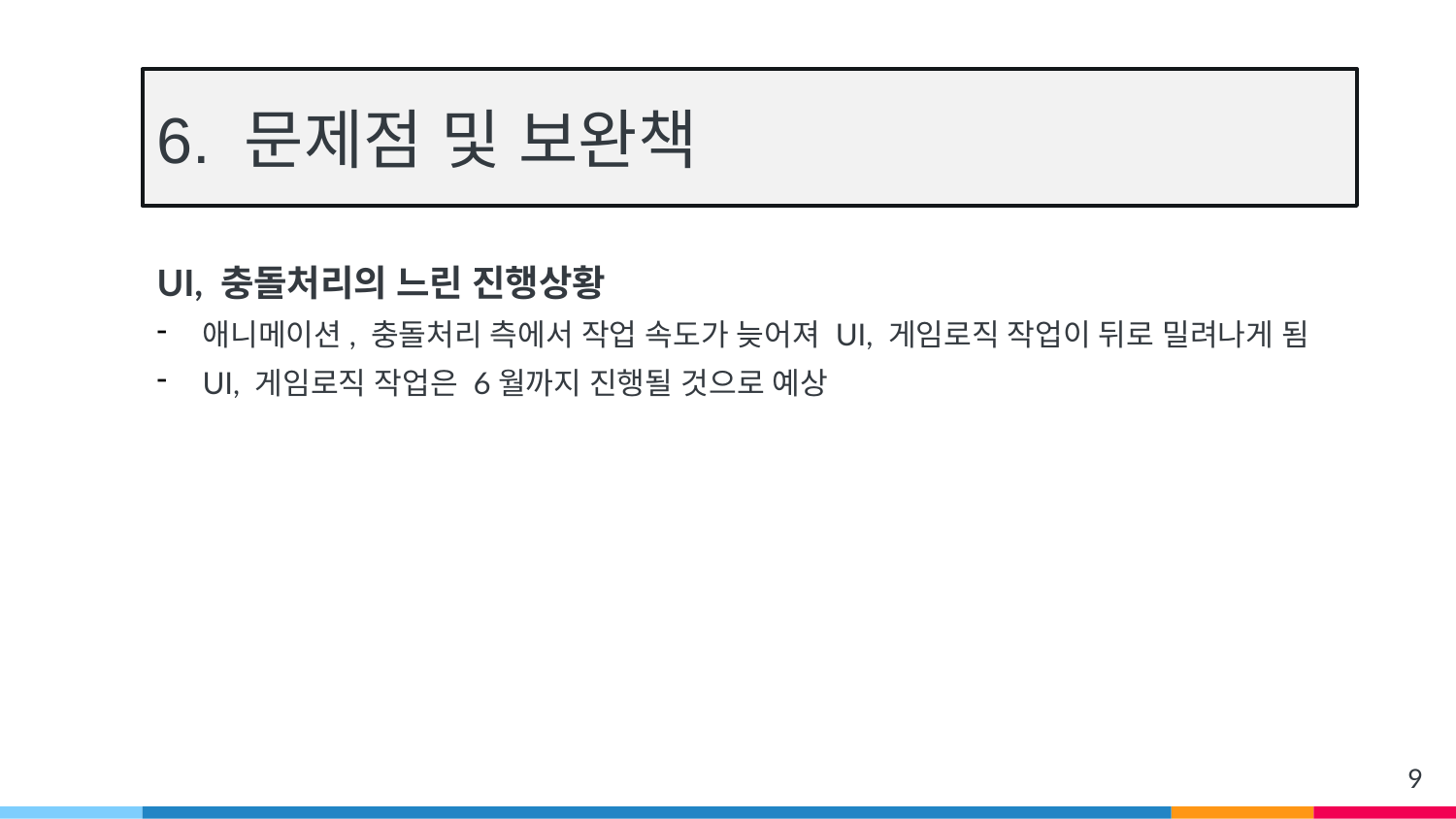

# 6. 문제점 및 보완책
UI, 충돌처리의 느린 진행상황
애니메이션, 충돌처리 측에서 작업 속도가 늦어져 UI, 게임로직 작업이 뒤로 밀려나게 됨
UI, 게임로직 작업은 6월까지 진행될 것으로 예상
9